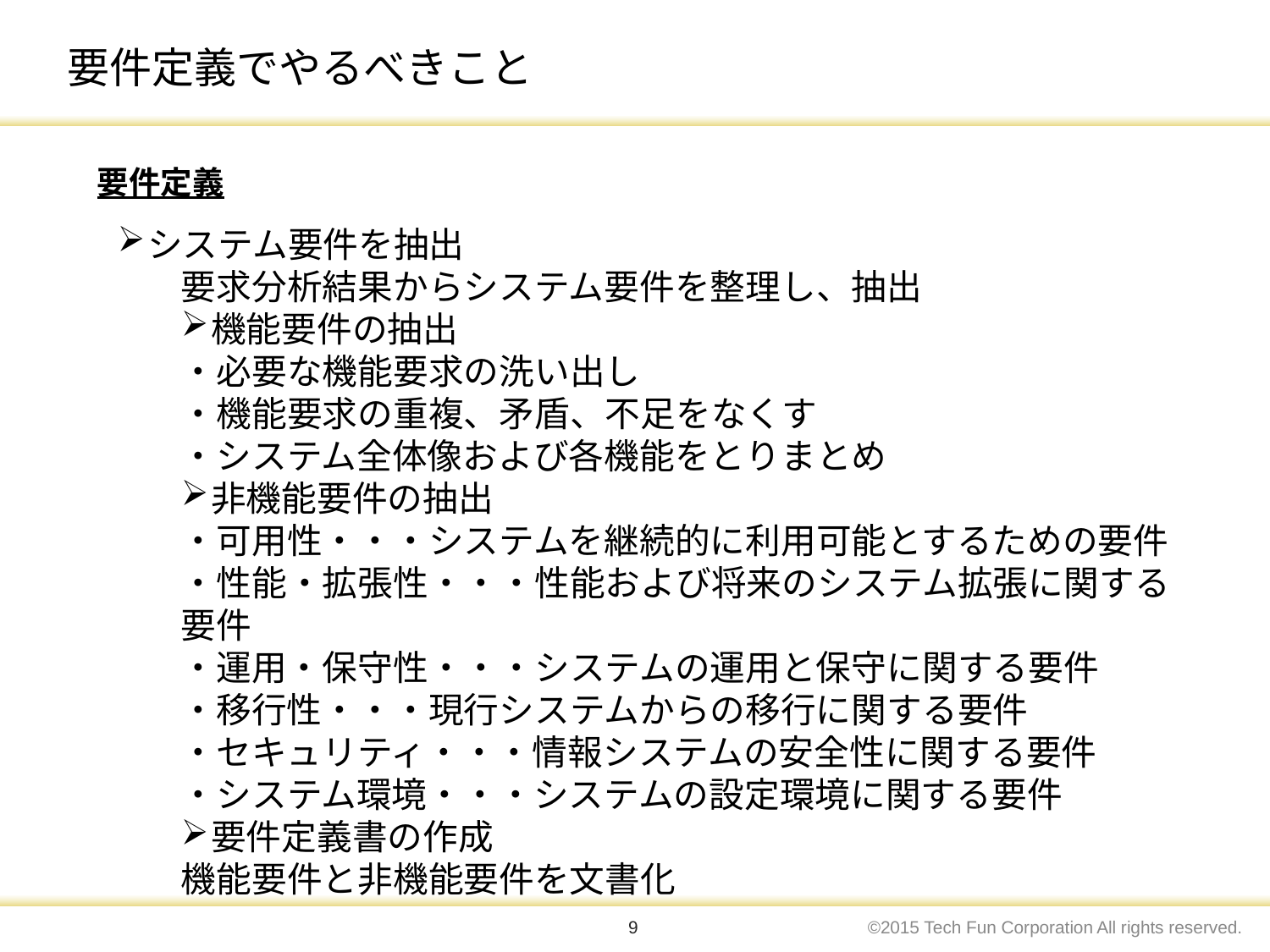

# 要件定義でやるべきこと

要件定義
システム要件を抽出
要求分析結果からシステム要件を整理し、抽出
機能要件の抽出
・必要な機能要求の洗い出し
・機能要求の重複、矛盾、不足をなくす
・システム全体像および各機能をとりまとめ
非機能要件の抽出
・可用性・・・システムを継続的に利用可能とするための要件
・性能・拡張性・・・性能および将来のシステム拡張に関する要件
・運用・保守性・・・システムの運用と保守に関する要件
・移行性・・・現行システムからの移行に関する要件
・セキュリティ・・・情報システムの安全性に関する要件
・システム環境・・・システムの設定環境に関する要件
要件定義書の作成
機能要件と非機能要件を文書化
9
©2015 Tech Fun Corporation All rights reserved.